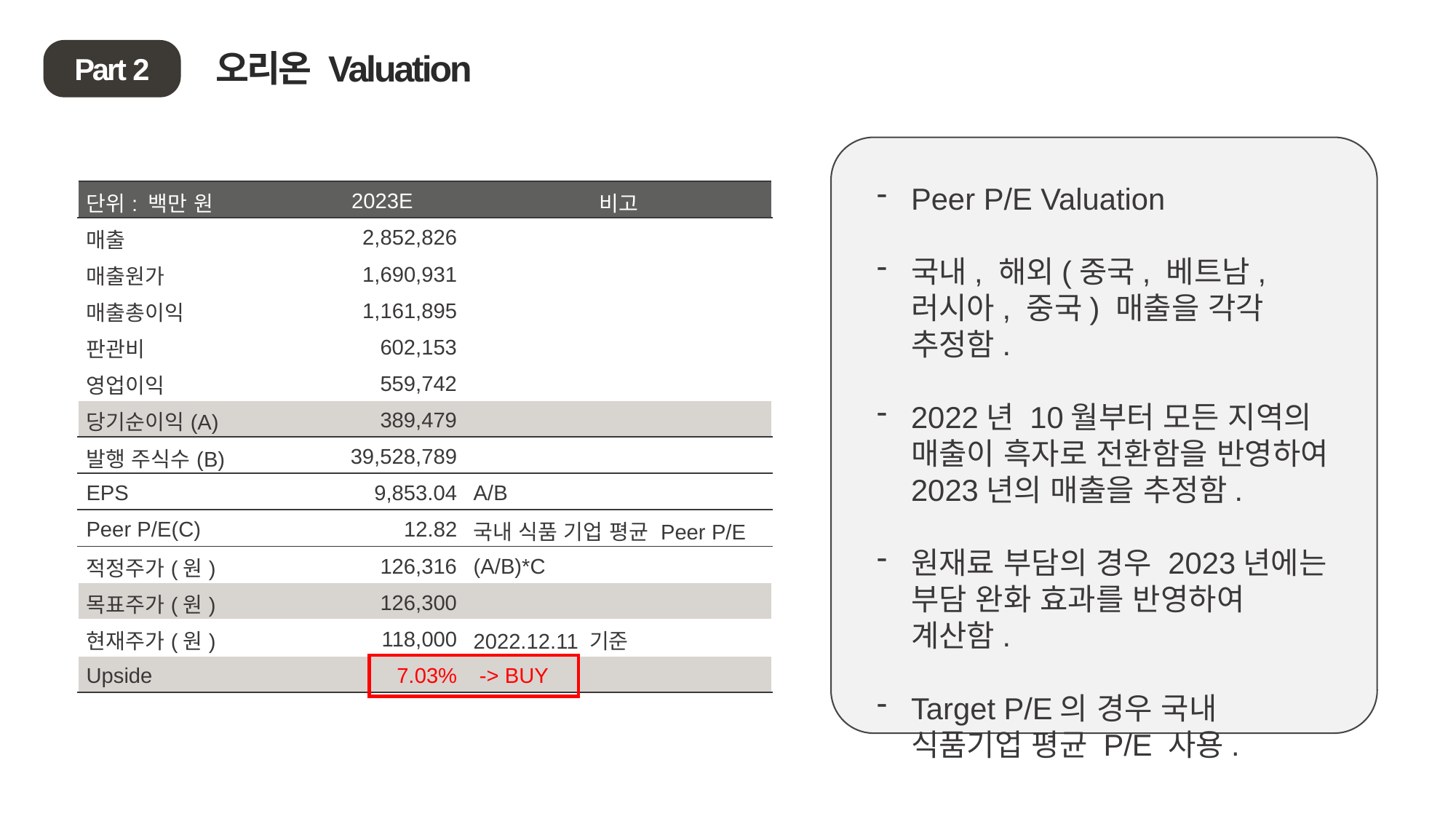

오리온 Valuation
Part 2

Peer P/E Valuation

국내, 해외(중국, 베트남, 러시아, 중국) 매출을 각각 추정함.

2022년 10월부터 모든 지역의 매출이 흑자로 전환함을 반영하여 2023년의 매출을 추정함.

원재료 부담의 경우 2023년에는 부담 완화 효과를 반영하여 계산함.

Target P/E의 경우 국내 식품기업 평균 P/E 사용.
| 단위: 백만 원 | 2023E | 비고 |
| --- | --- | --- |
| 매출 | 2,852,826 |  |
| 매출원가 | 1,690,931 |  |
| 매출총이익 | 1,161,895 |  |
| 판관비 | 602,153 |  |
| 영업이익 | 559,742 |  |
| 당기순이익(A) | 389,479 |  |
| 발행 주식수(B) | 39,528,789 |  |
| EPS | 9,853.04 | A/B |
| Peer P/E(C) | 12.82 | 국내 식품 기업 평균 Peer P/E |
| 적정주가(원) | 126,316 | (A/B)\*C |
| 목표주가(원) | 126,300 |  |
| 현재주가(원) | 118,000 | 2022.12.11 기준 |
| Upside | 7.03% | -> BUY |